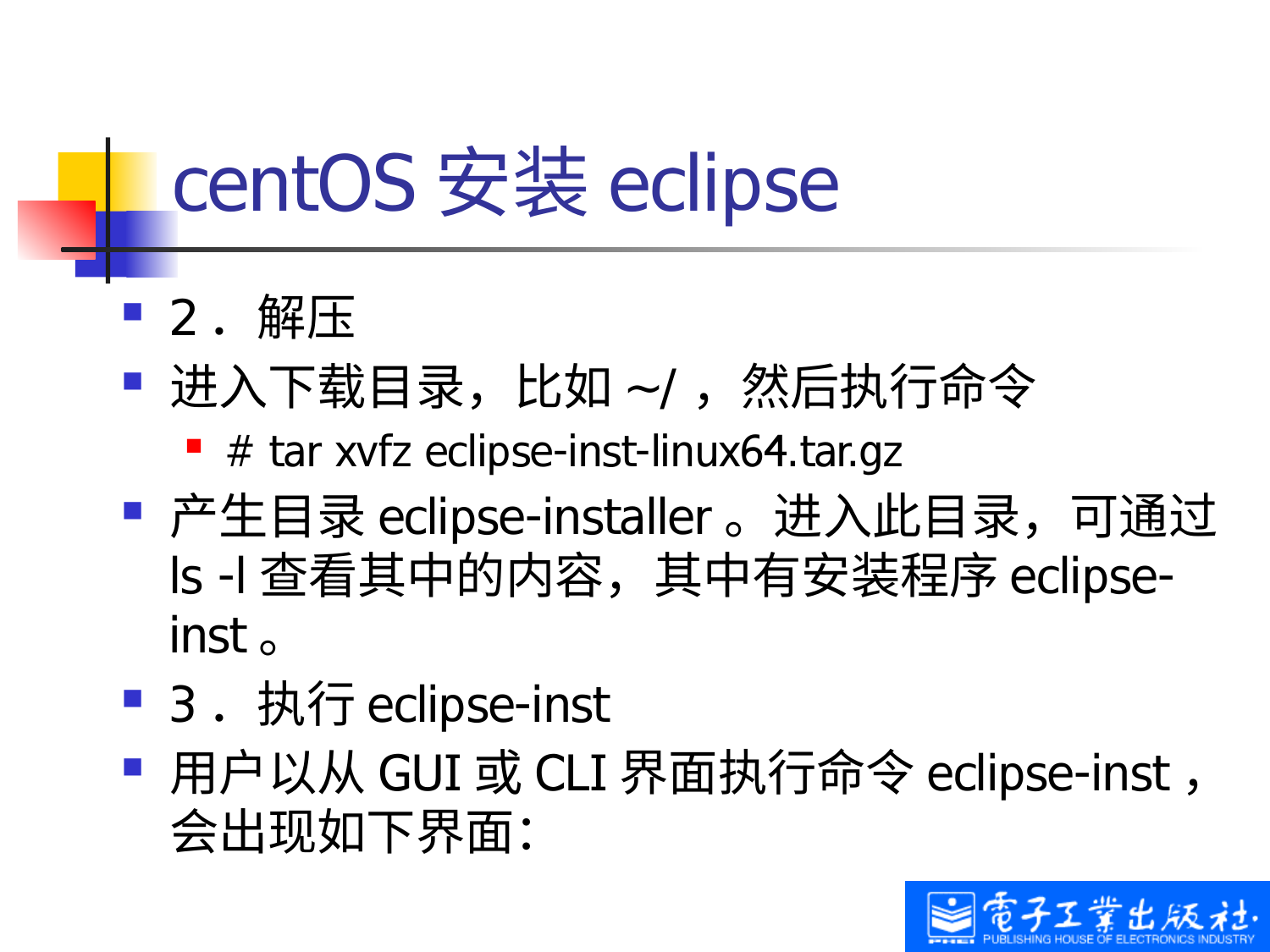

# centOS安装eclipse
2．解压
进入下载目录，比如~/，然后执行命令
# tar xvfz eclipse-inst-linux64.tar.gz
产生目录eclipse-installer。进入此目录，可通过ls -l查看其中的内容，其中有安装程序eclipse-inst。
3．执行eclipse-inst
用户以从GUI或CLI界面执行命令eclipse-inst，会出现如下界面：